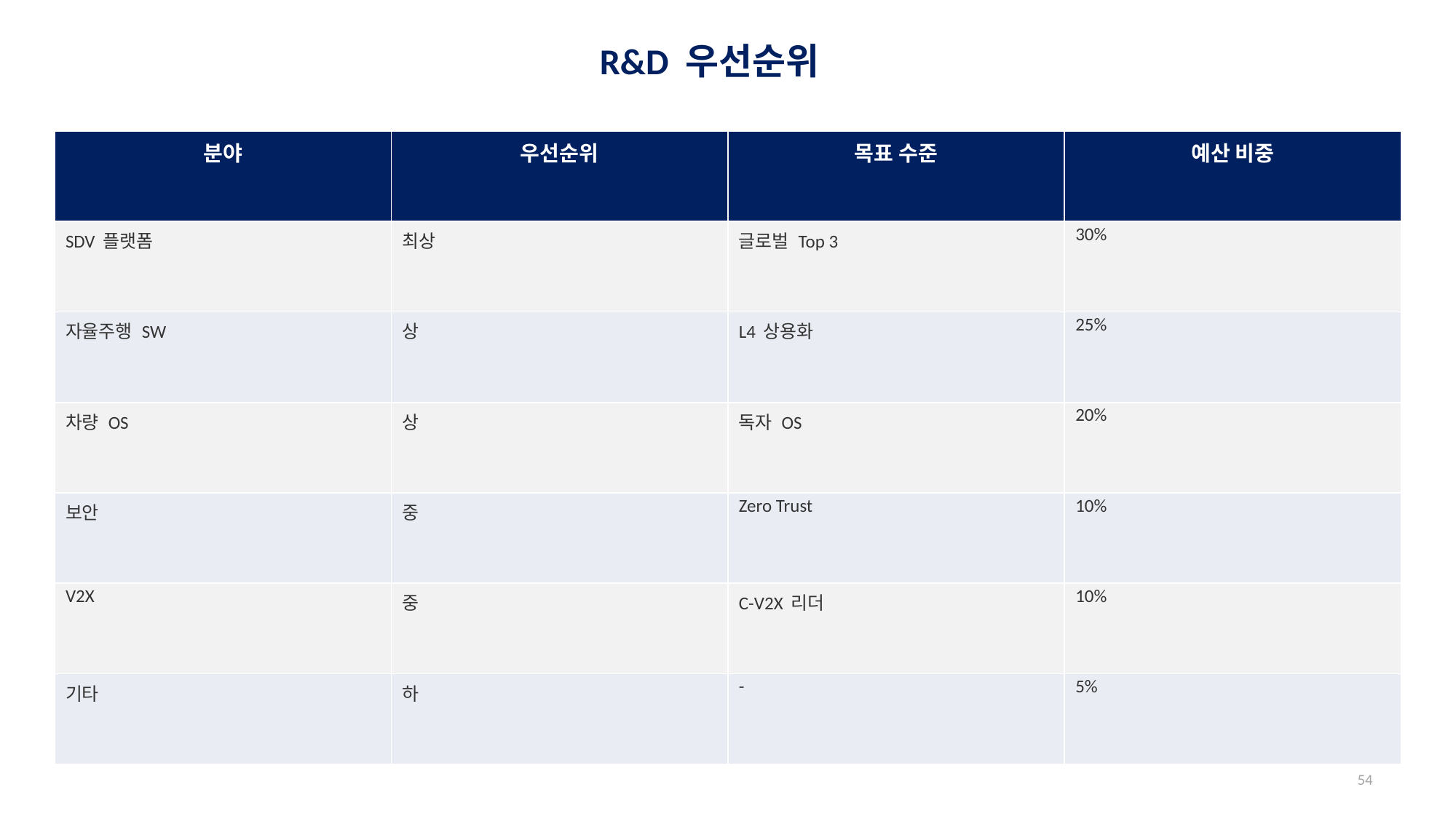

R&D 우선순위
#
| 분야 | 우선순위 | 목표 수준 | 예산 비중 |
| --- | --- | --- | --- |
| SDV 플랫폼 | 최상 | 글로벌 Top 3 | 30% |
| 자율주행 SW | 상 | L4 상용화 | 25% |
| 차량 OS | 상 | 독자 OS | 20% |
| 보안 | 중 | Zero Trust | 10% |
| V2X | 중 | C-V2X 리더 | 10% |
| 기타 | 하 | - | 5% |
54